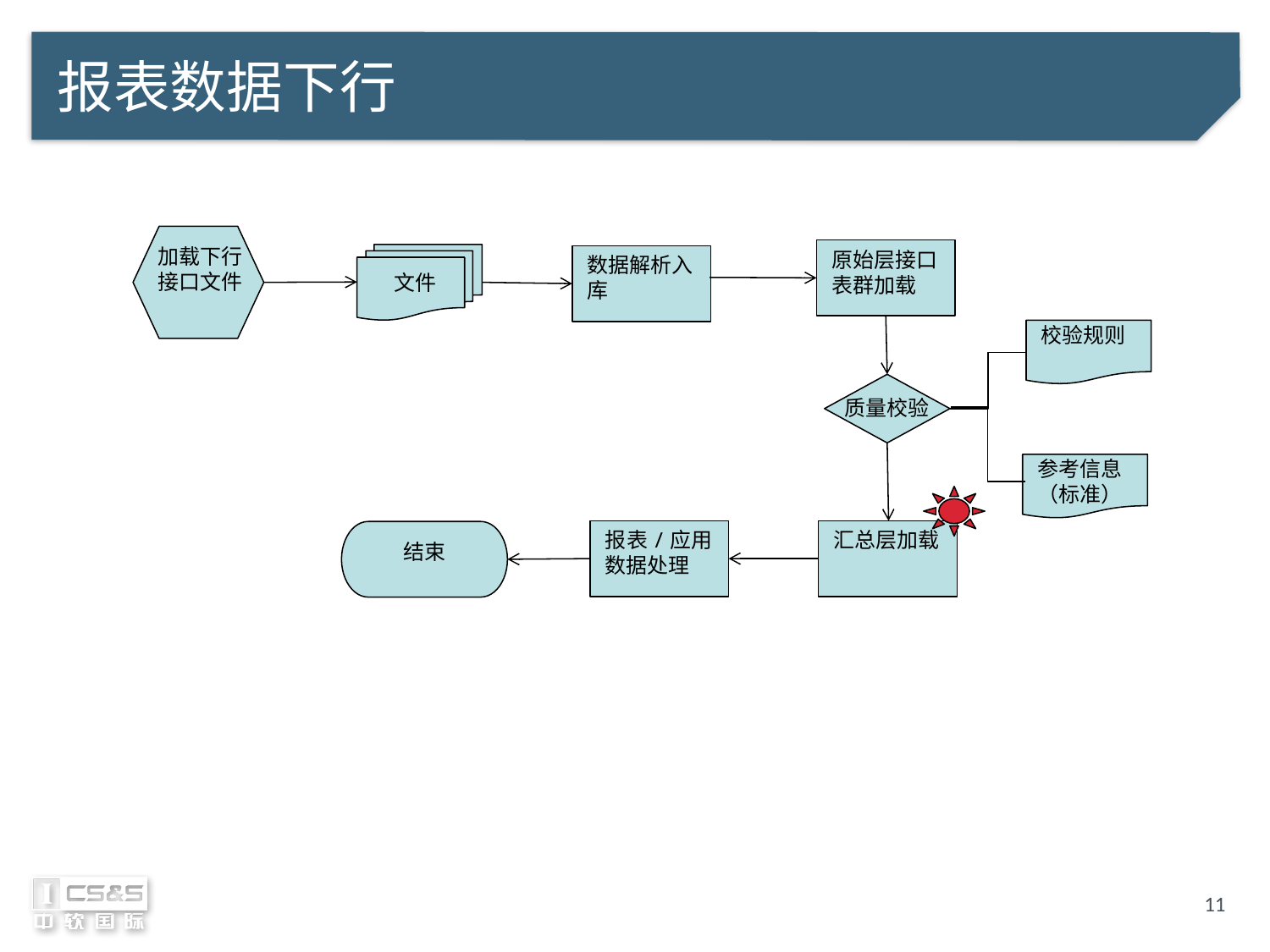

# 报表数据下行

加载下行接口文件

原始层接口表群加载

文件

数据解析入库
校验规则

质量校验
参考信息
（标准）

报表/应用数据处理

汇总层加载
结束
11